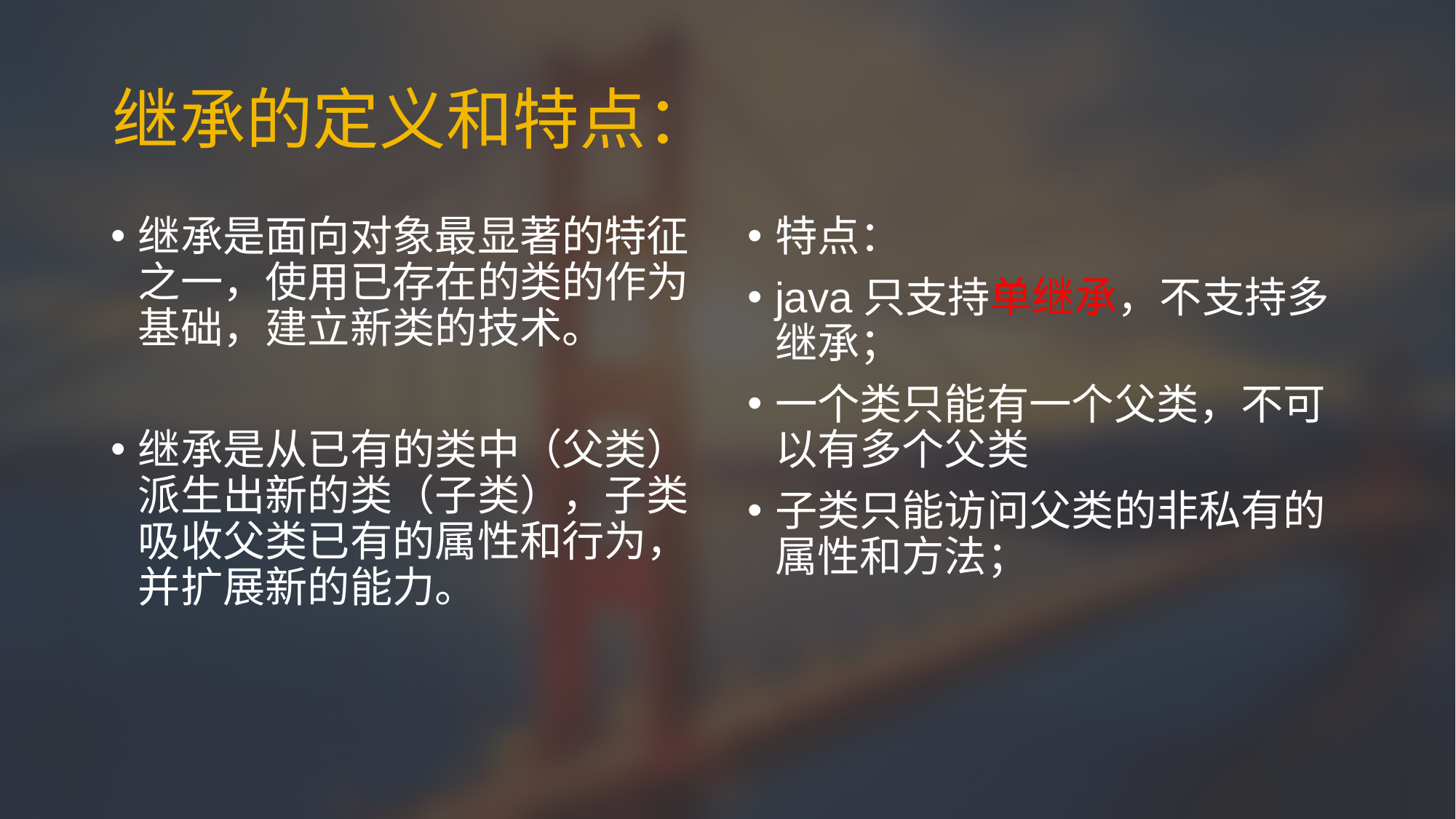

继承的定义和特点：
继承是面向对象最显著的特征之一，使用已存在的类的作为基础，建立新类的技术。

继承是从已有的类中（父类）派生出新的类（子类），子类吸收父类已有的属性和行为，并扩展新的能力。
特点：
java只支持单继承，不支持多继承；
一个类只能有一个父类，不可以有多个父类
子类只能访问父类的非私有的属性和方法；